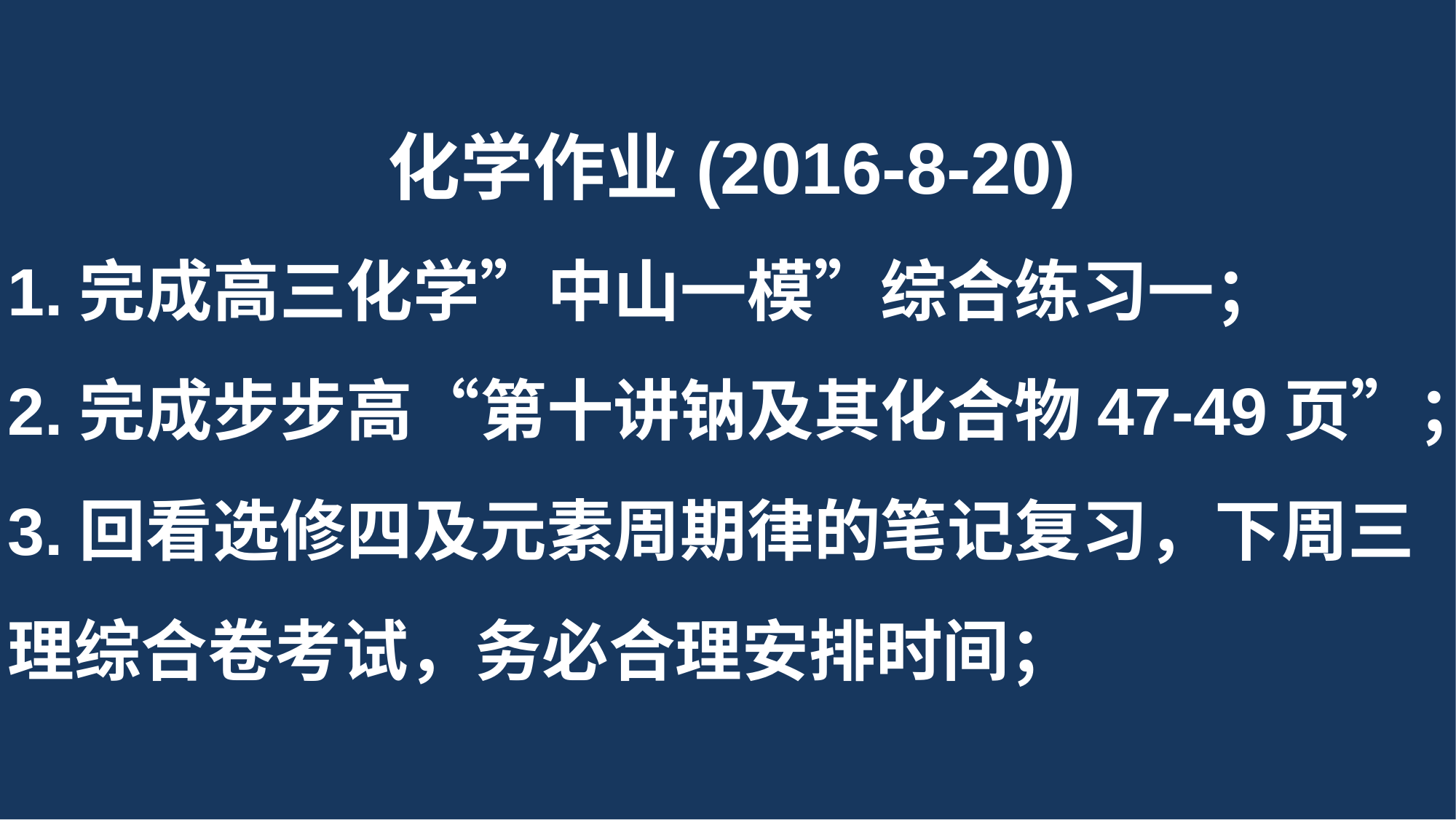

化学作业(2016-8-20)
1.完成高三化学”中山一模”综合练习一；
2.完成步步高“第十讲钠及其化合物47-49页”；
3.回看选修四及元素周期律的笔记复习，下周三理综合卷考试，务必合理安排时间；